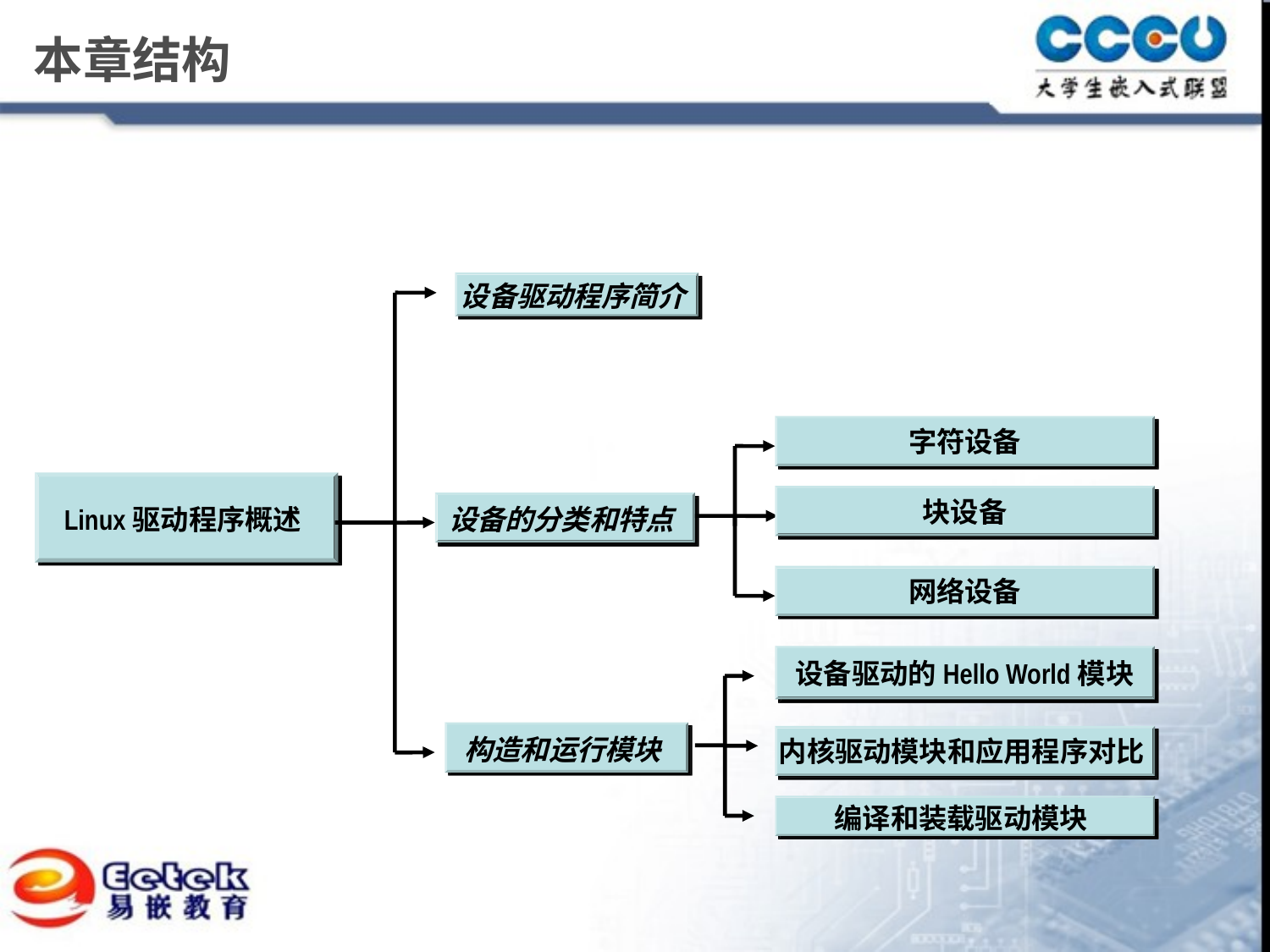

# 本章结构
设备驱动程序简介

字符设备

Linux驱动程序概述
块设备
设备的分类和特点
网络设备
设备驱动的Hello World模块

构造和运行模块
内核驱动模块和应用程序对比
编译和装载驱动模块